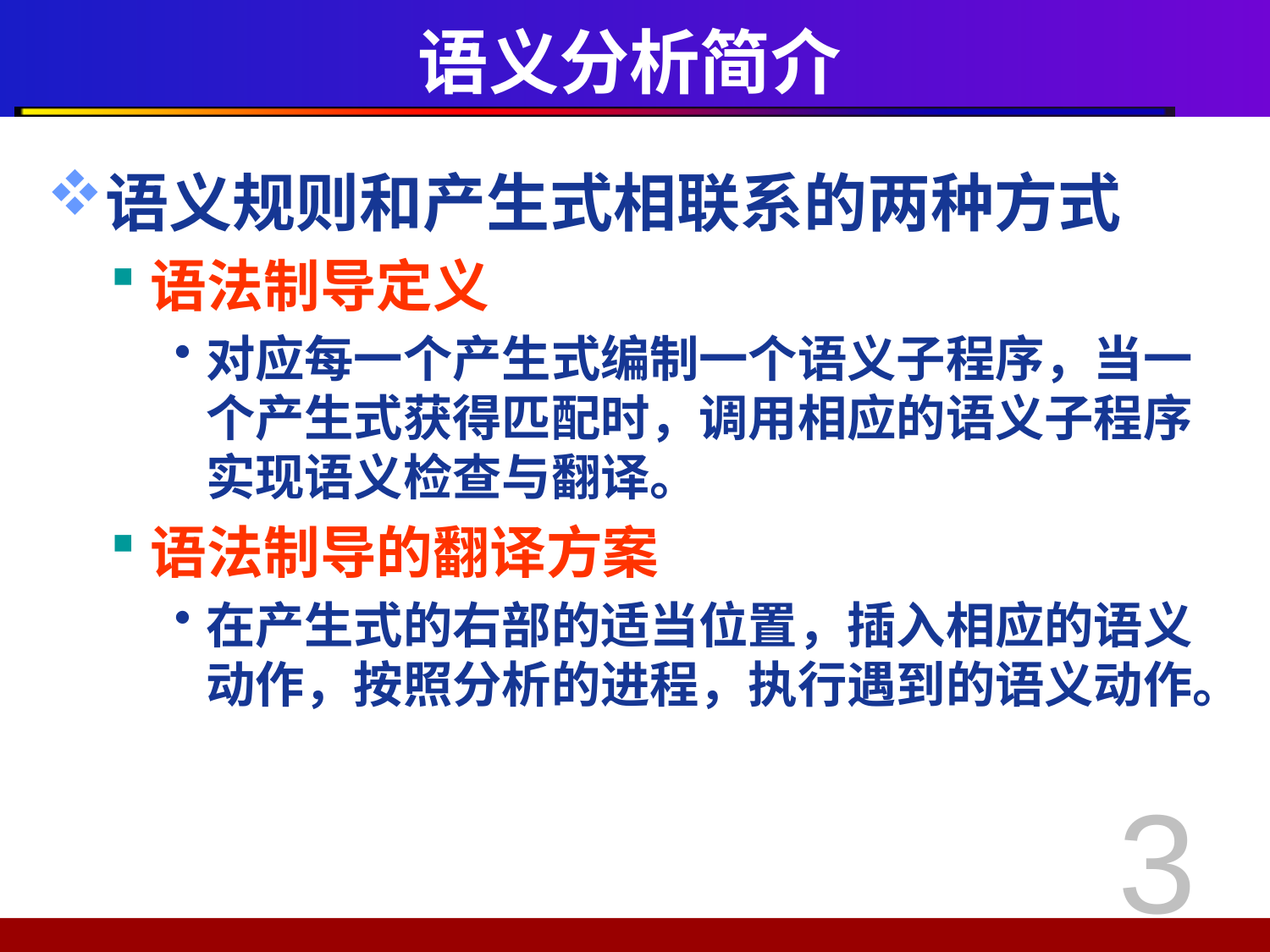

# 语义分析简介
语义规则和产生式相联系的两种方式
语法制导定义
对应每一个产生式编制一个语义子程序，当一个产生式获得匹配时，调用相应的语义子程序实现语义检查与翻译。
语法制导的翻译方案
在产生式的右部的适当位置，插入相应的语义动作，按照分析的进程，执行遇到的语义动作。
3